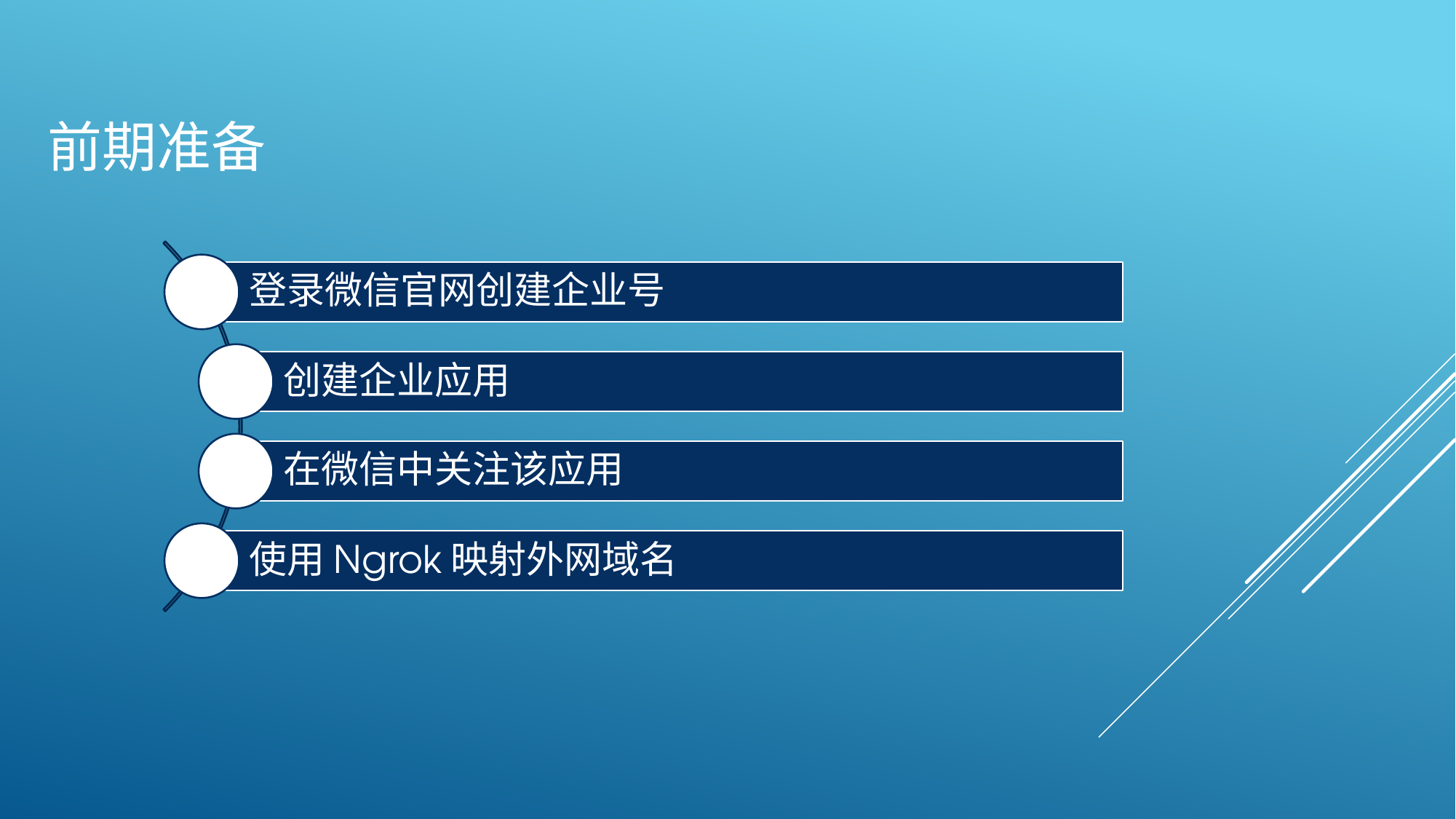

# 前期准备
登录微信官网创建企业号
创建企业应用
在微信中关注该应用
使用Ngrok映射外网域名